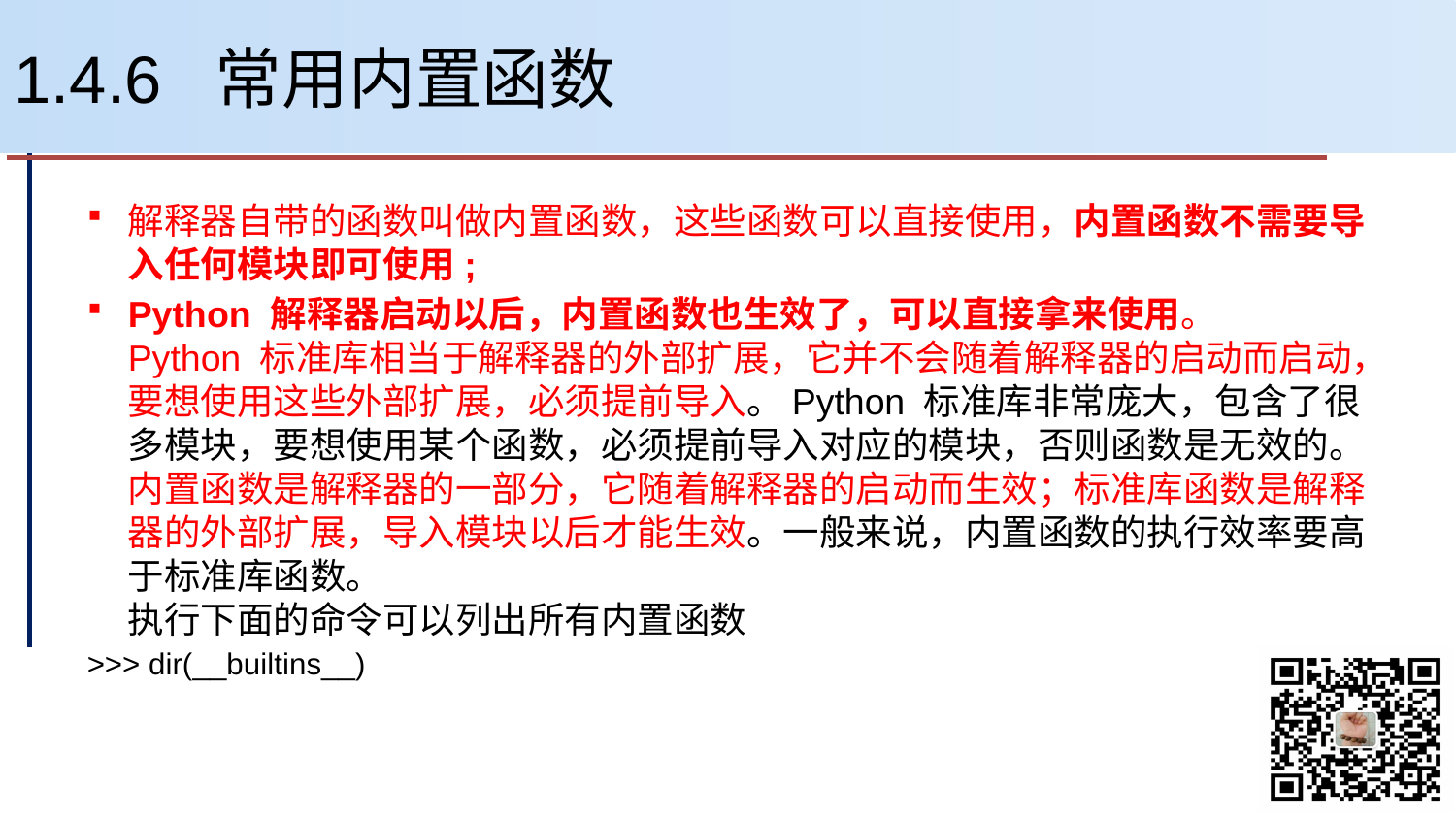

# 1.4.6  常用内置函数
解释器自带的函数叫做内置函数，这些函数可以直接使用，内置函数不需要导入任何模块即可使用;
Python 解释器启动以后，内置函数也生效了，可以直接拿来使用。
Python 标准库相当于解释器的外部扩展，它并不会随着解释器的启动而启动，要想使用这些外部扩展，必须提前导入。Python 标准库非常庞大，包含了很多模块，要想使用某个函数，必须提前导入对应的模块，否则函数是无效的。
内置函数是解释器的一部分，它随着解释器的启动而生效；标准库函数是解释器的外部扩展，导入模块以后才能生效。一般来说，内置函数的执行效率要高于标准库函数。
执行下面的命令可以列出所有内置函数
>>> dir(__builtins__)